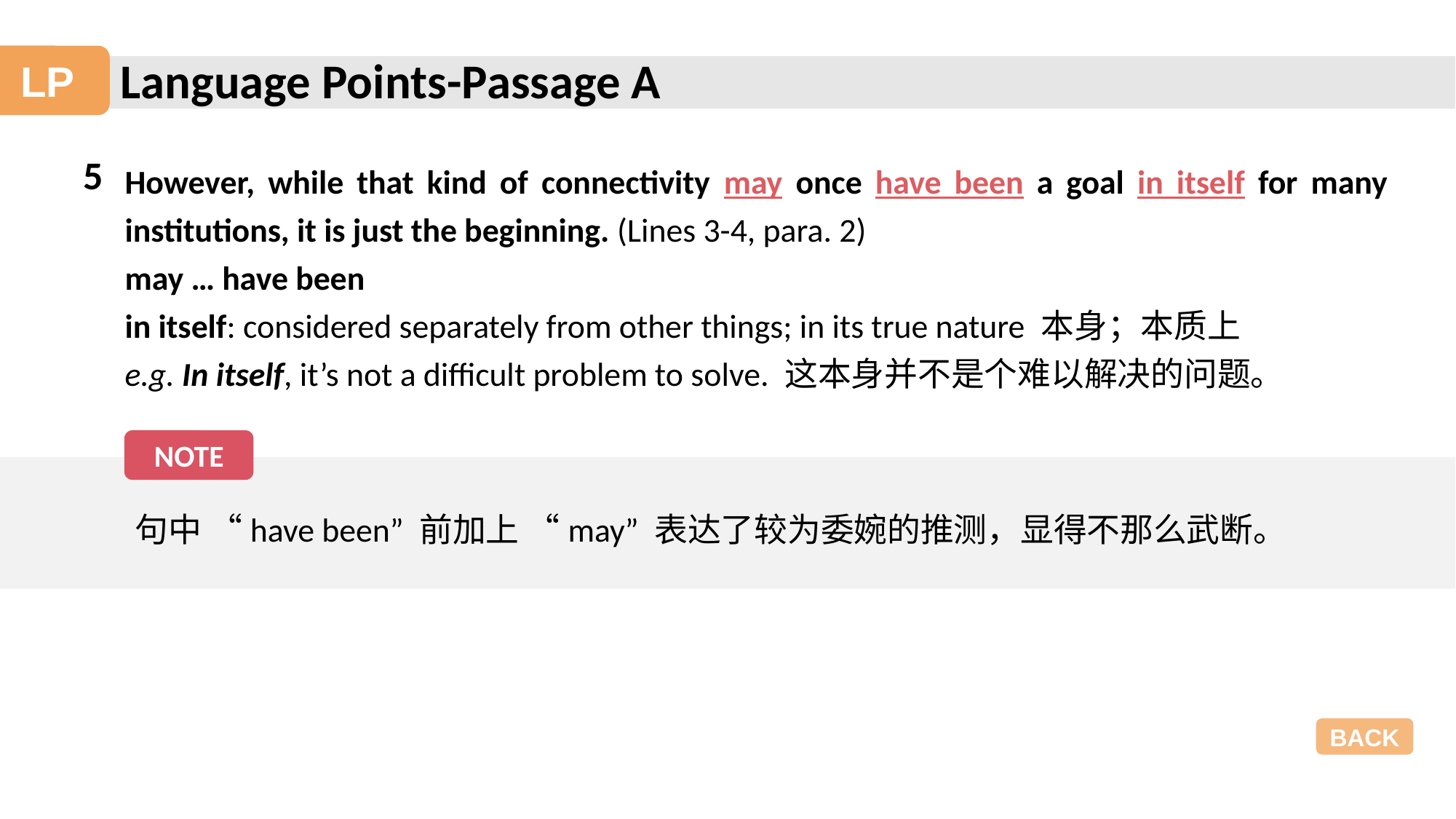

Language Points-Passage A
LP

5
However, while that kind of connectivity may once have been a goal in itself for many institutions, it is just the beginning. (Lines 3-4, para. 2)
may … have been
in itself: considered separately from other things; in its true nature 本身；本质上
e.g. In itself, it’s not a difficult problem to solve. 这本身并不是个难以解决的问题。
NOTE

句中 “have been” 前加上 “may” 表达了较为委婉的推测，显得不那么武断。
BACK